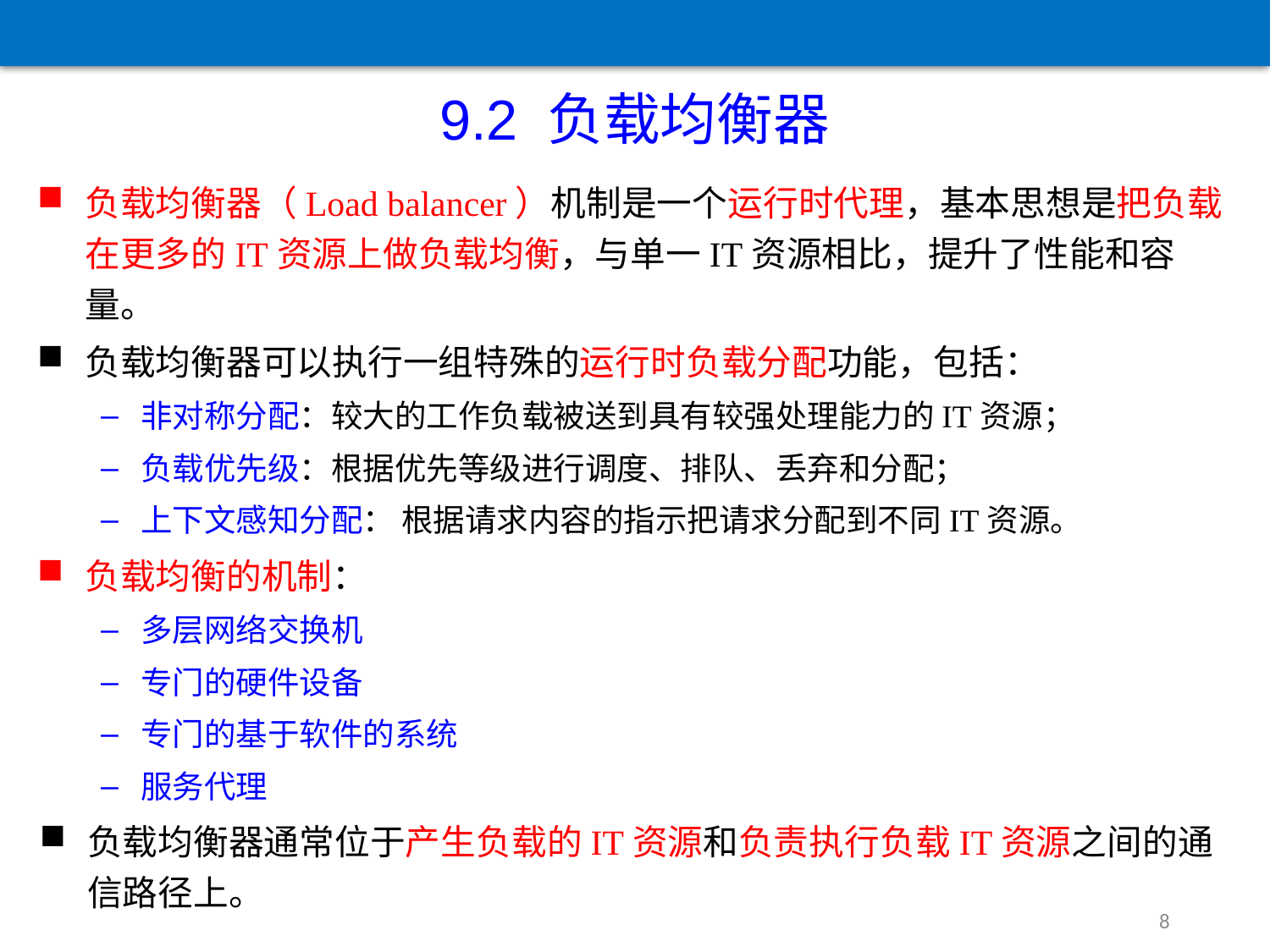

9.2 负载均衡器
负载均衡器（Load balancer）机制是一个运行时代理，基本思想是把负载在更多的IT资源上做负载均衡，与单一IT资源相比，提升了性能和容量。
负载均衡器可以执行一组特殊的运行时负载分配功能，包括：
非对称分配：较大的工作负载被送到具有较强处理能力的IT资源；
负载优先级：根据优先等级进行调度、排队、丢弃和分配；
上下文感知分配： 根据请求内容的指示把请求分配到不同IT资源。
负载均衡的机制：
多层网络交换机
专门的硬件设备
专门的基于软件的系统
服务代理
负载均衡器通常位于产生负载的IT资源和负责执行负载IT资源之间的通信路径上。
8